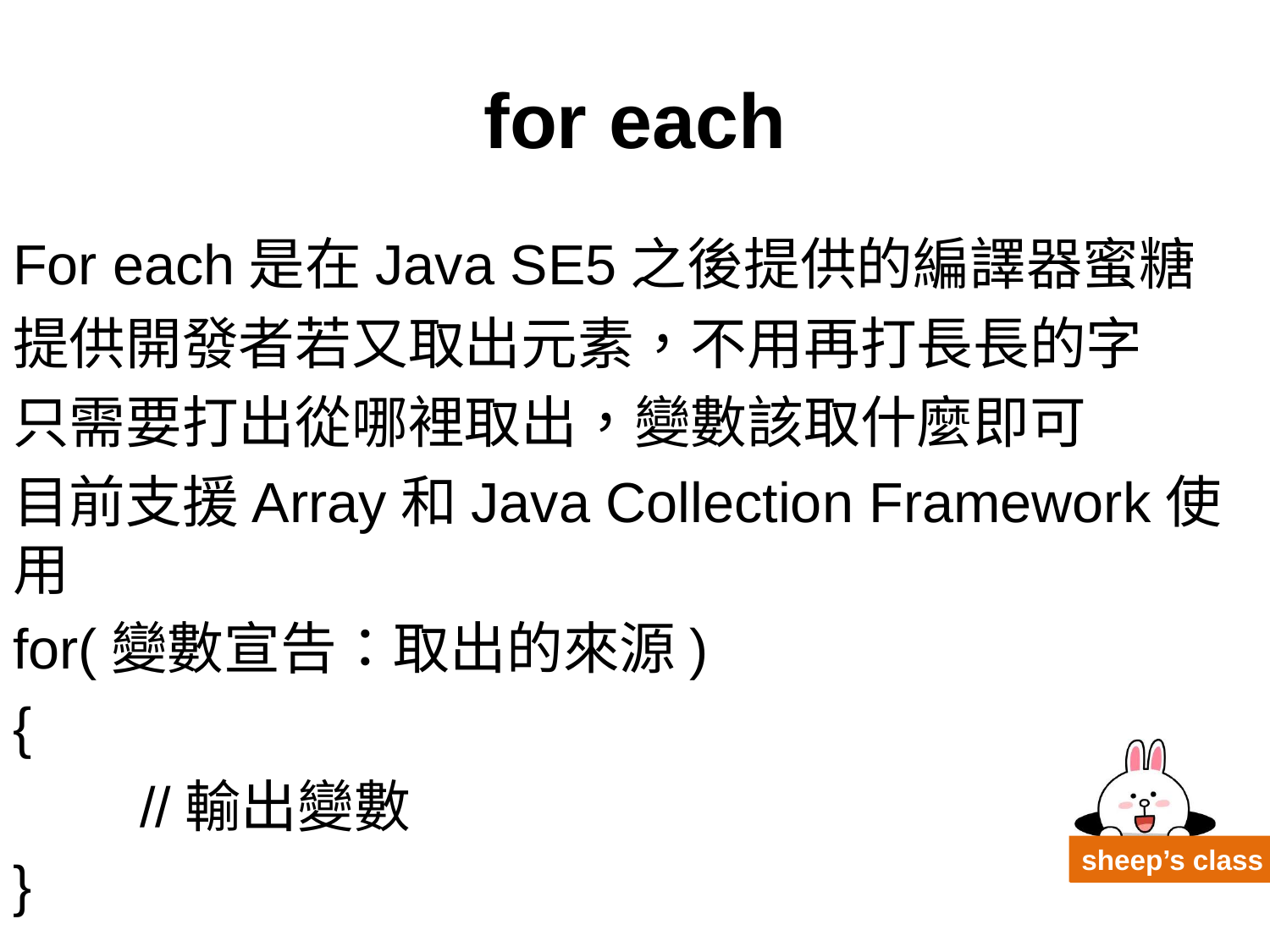

# for each
For each是在Java SE5之後提供的編譯器蜜糖
提供開發者若又取出元素，不用再打長長的字
只需要打出從哪裡取出，變數該取什麼即可
目前支援Array和Java Collection Framework使用
for(變數宣告：取出的來源)
{
	//輸出變數
}